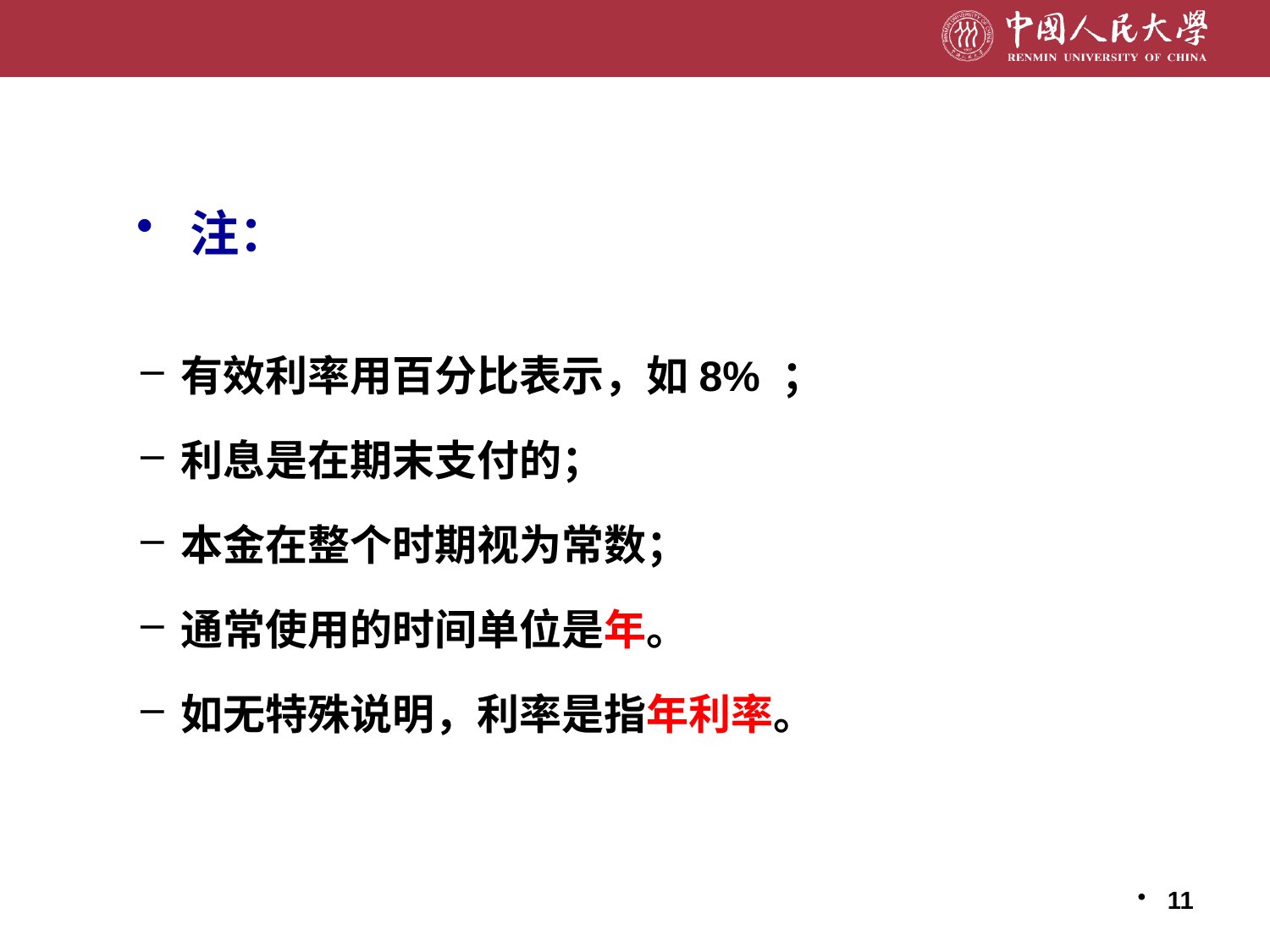

注：
有效利率用百分比表示，如8% ；
利息是在期末支付的；
本金在整个时期视为常数；
通常使用的时间单位是年。
如无特殊说明，利率是指年利率。
11